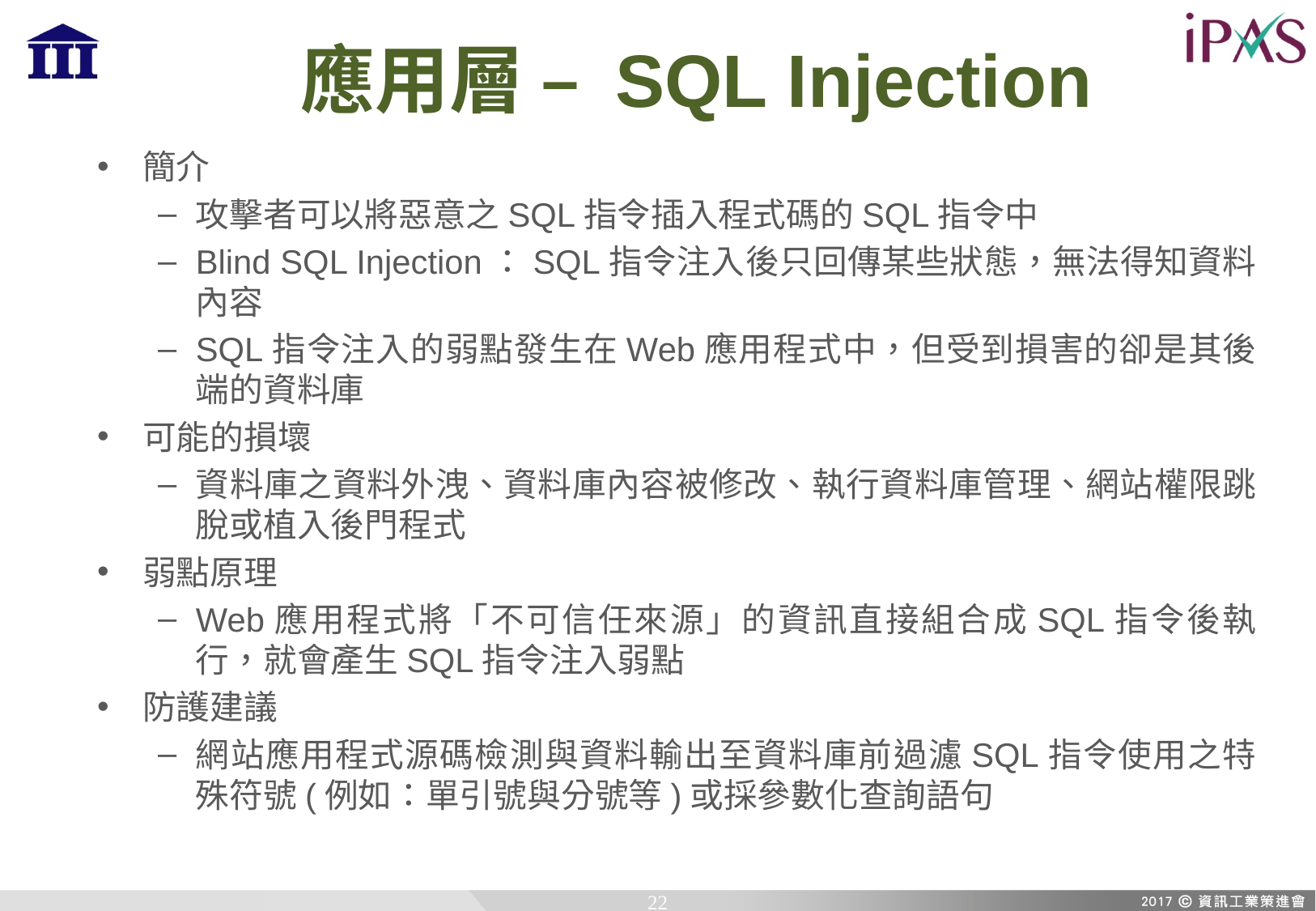

# 應用層 – SQL Injection
簡介
攻擊者可以將惡意之SQL指令插入程式碼的SQL指令中
Blind SQL Injection：SQL指令注入後只回傳某些狀態，無法得知資料內容
SQL指令注入的弱點發生在Web應用程式中，但受到損害的卻是其後端的資料庫
可能的損壞
資料庫之資料外洩、資料庫內容被修改、執行資料庫管理、網站權限跳脫或植入後門程式
弱點原理
Web應用程式將「不可信任來源」的資訊直接組合成SQL指令後執行，就會產生SQL指令注入弱點
防護建議
網站應用程式源碼檢測與資料輸出至資料庫前過濾SQL指令使用之特殊符號(例如：單引號與分號等)或採參數化查詢語句
22